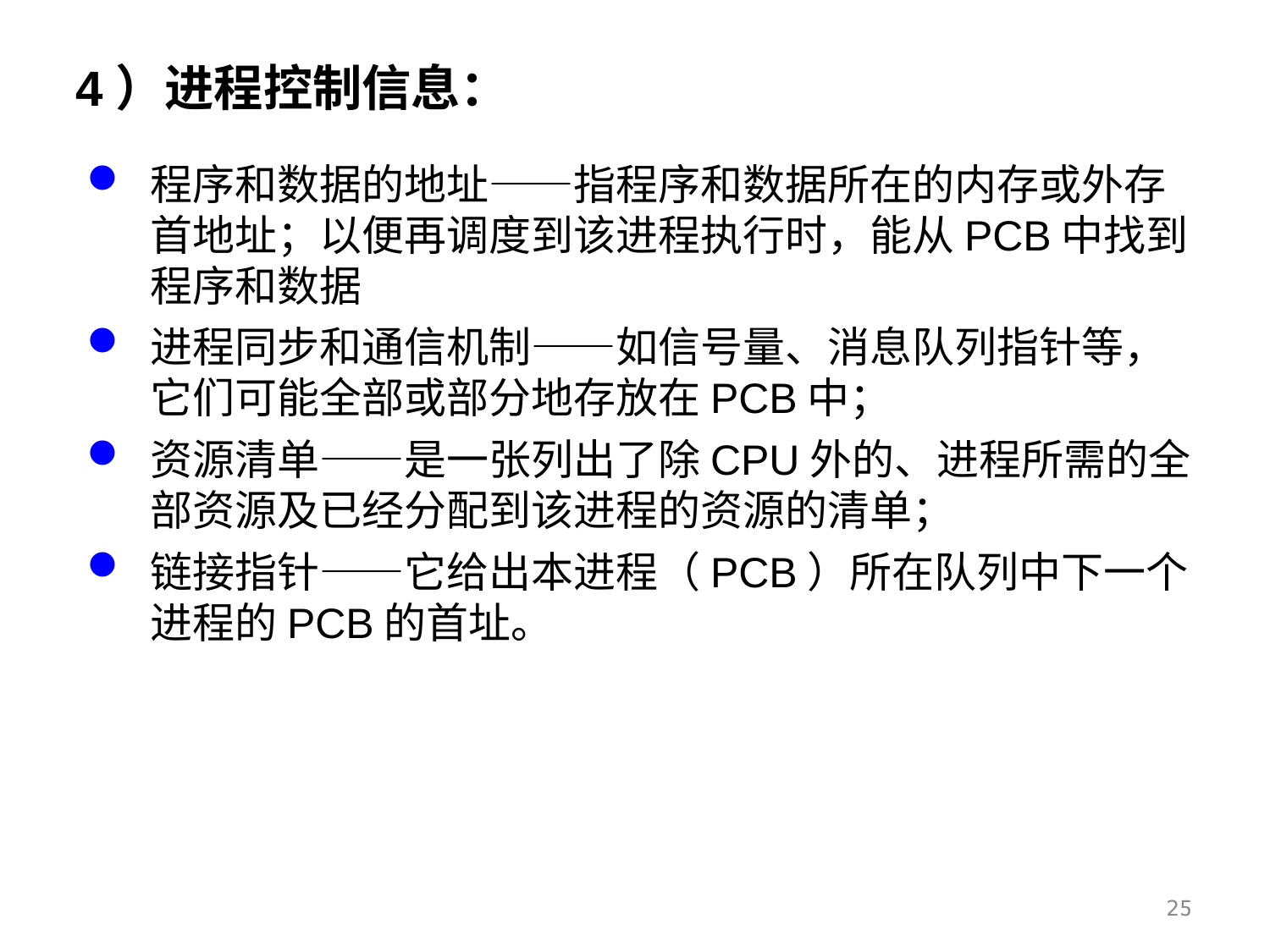

4）进程控制信息：
程序和数据的地址——指程序和数据所在的内存或外存首地址；以便再调度到该进程执行时，能从PCB中找到程序和数据
进程同步和通信机制——如信号量、消息队列指针等，它们可能全部或部分地存放在PCB中；
资源清单——是一张列出了除CPU外的、进程所需的全部资源及已经分配到该进程的资源的清单；
链接指针——它给出本进程（PCB）所在队列中下一个进程的PCB的首址。
25